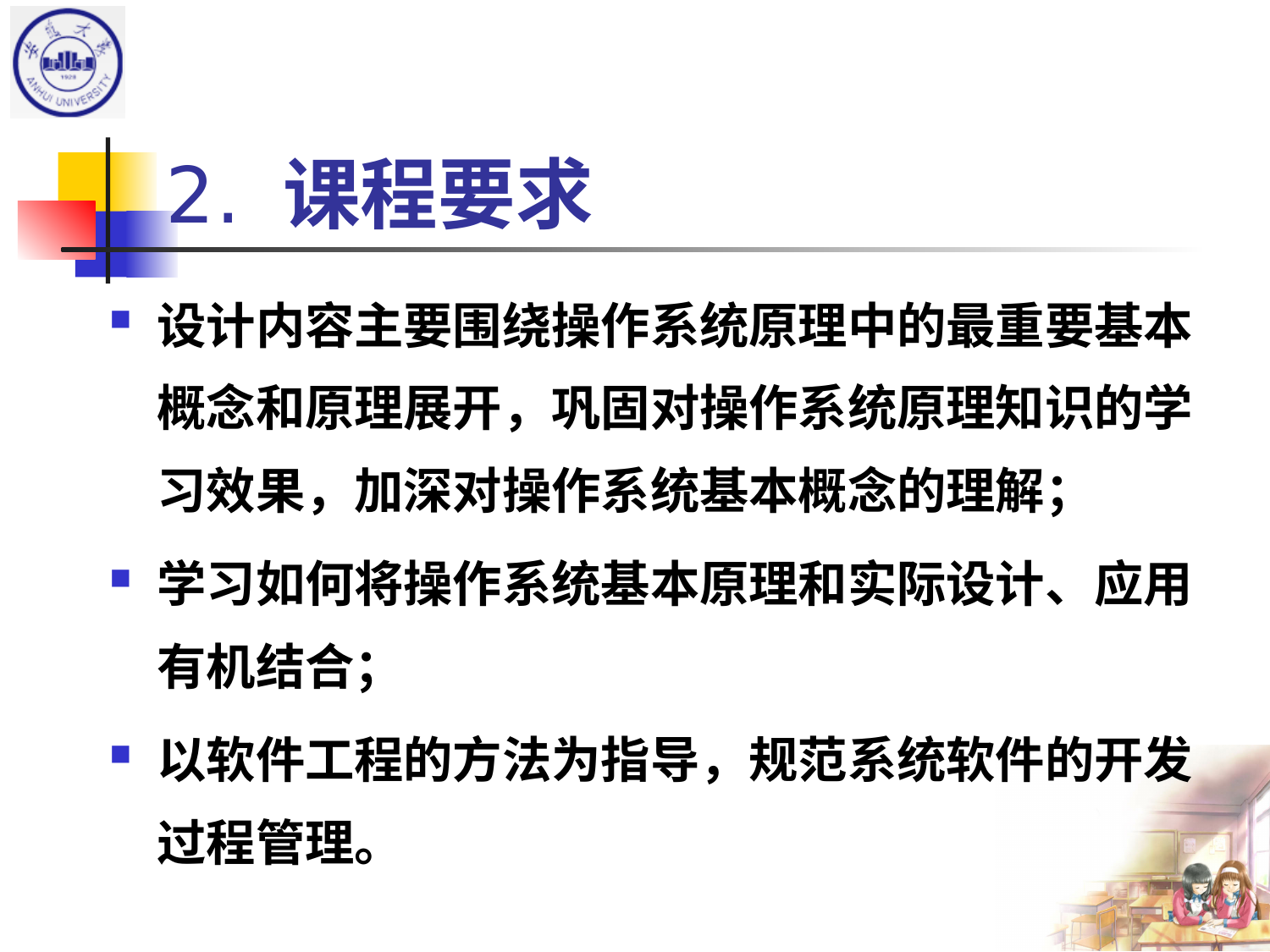

# 2. 课程要求
设计内容主要围绕操作系统原理中的最重要基本概念和原理展开，巩固对操作系统原理知识的学习效果，加深对操作系统基本概念的理解；
学习如何将操作系统基本原理和实际设计、应用有机结合；
以软件工程的方法为指导，规范系统软件的开发过程管理。